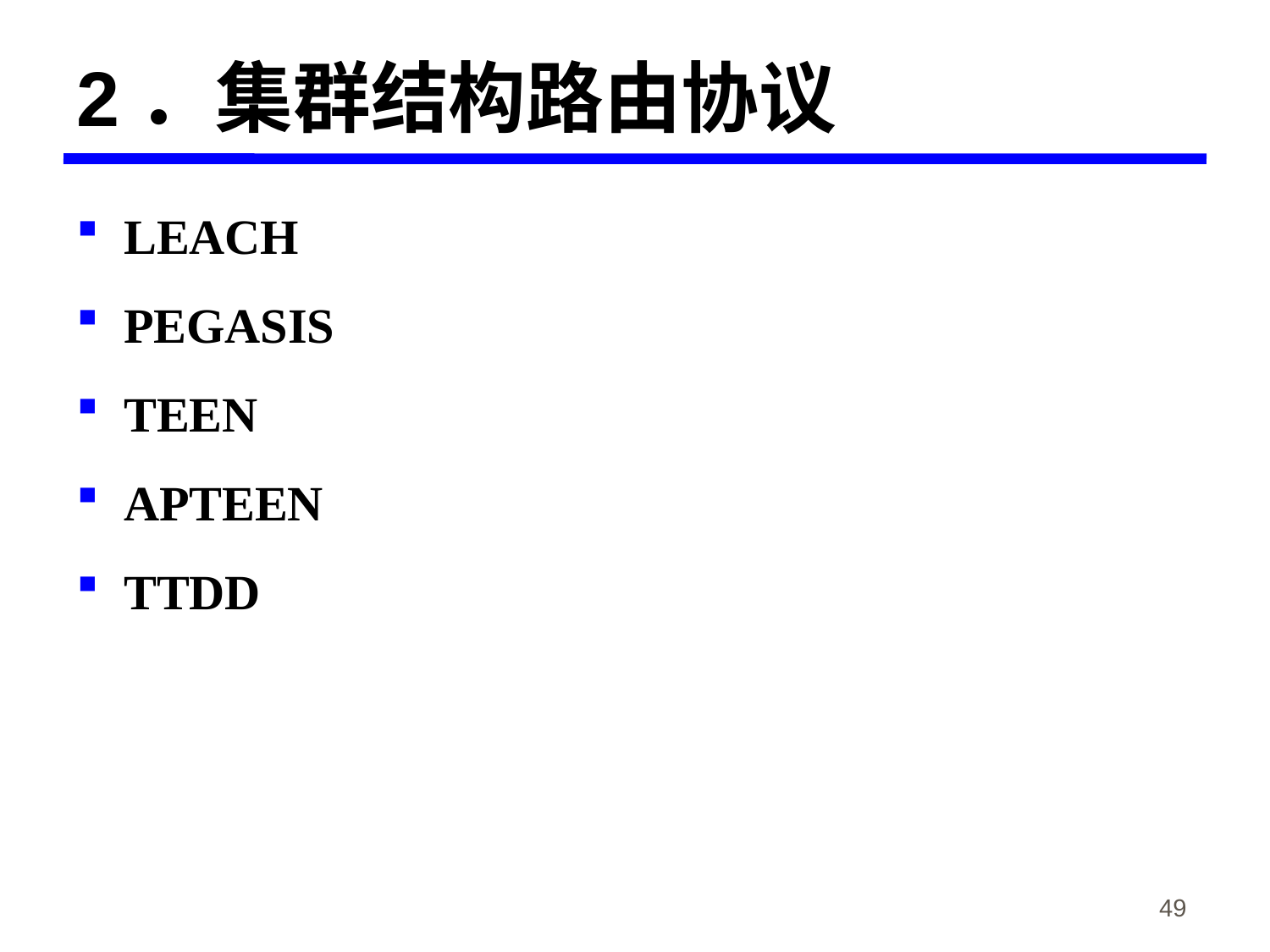

# 2．集群结构路由协议
LEACH
PEGASIS
TEEN
APTEEN
TTDD

《物联网概论》-韩毅刚
49